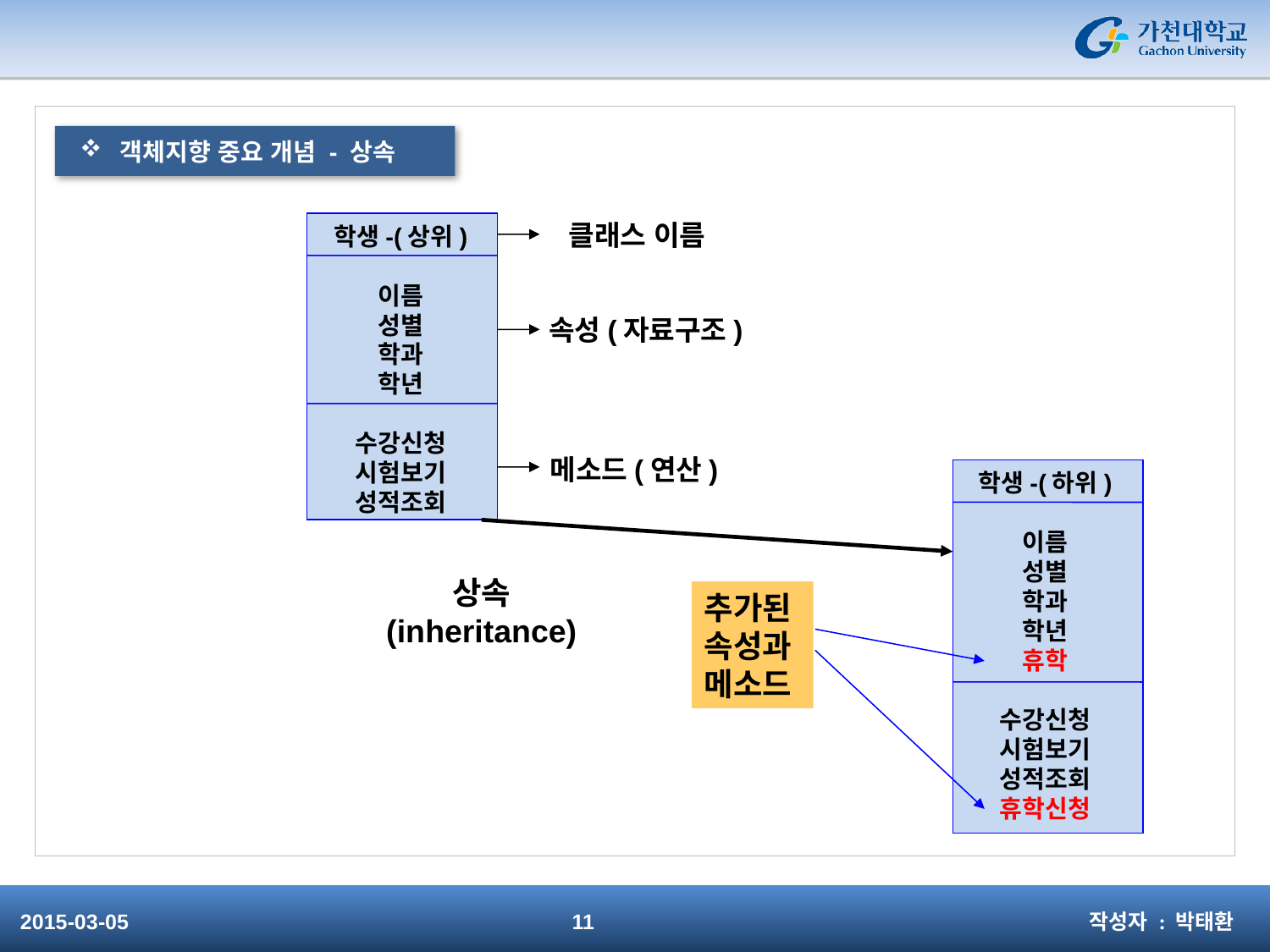

#

객체지향 중요 개념 - 상속
클래스 이름

학생-(상위)

이름
성별
학과
학년

수강신청
시험보기
성적조회

속성(자료구조)

메소드(연산)

학생-(하위)

이름
성별
학과
학년
휴학

수강신청
시험보기
성적조회
휴학신청

상속
(inheritance)
추가된
속성과
메소드

작성자 : 박태환
2015-03-05
11